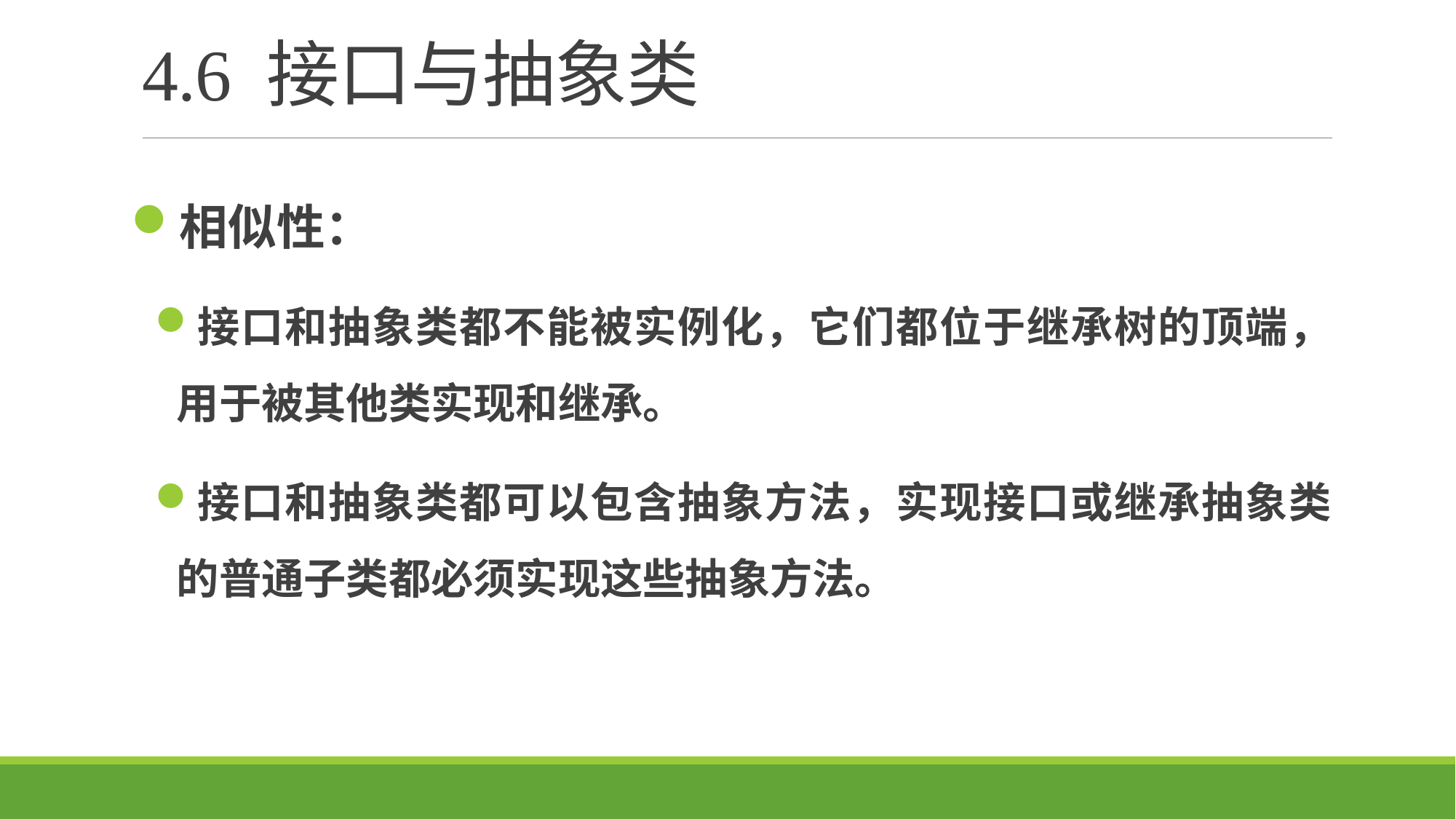

# 4.6 接口与抽象类
相似性：
接口和抽象类都不能被实例化，它们都位于继承树的顶端，用于被其他类实现和继承。
接口和抽象类都可以包含抽象方法，实现接口或继承抽象类的普通子类都必须实现这些抽象方法。